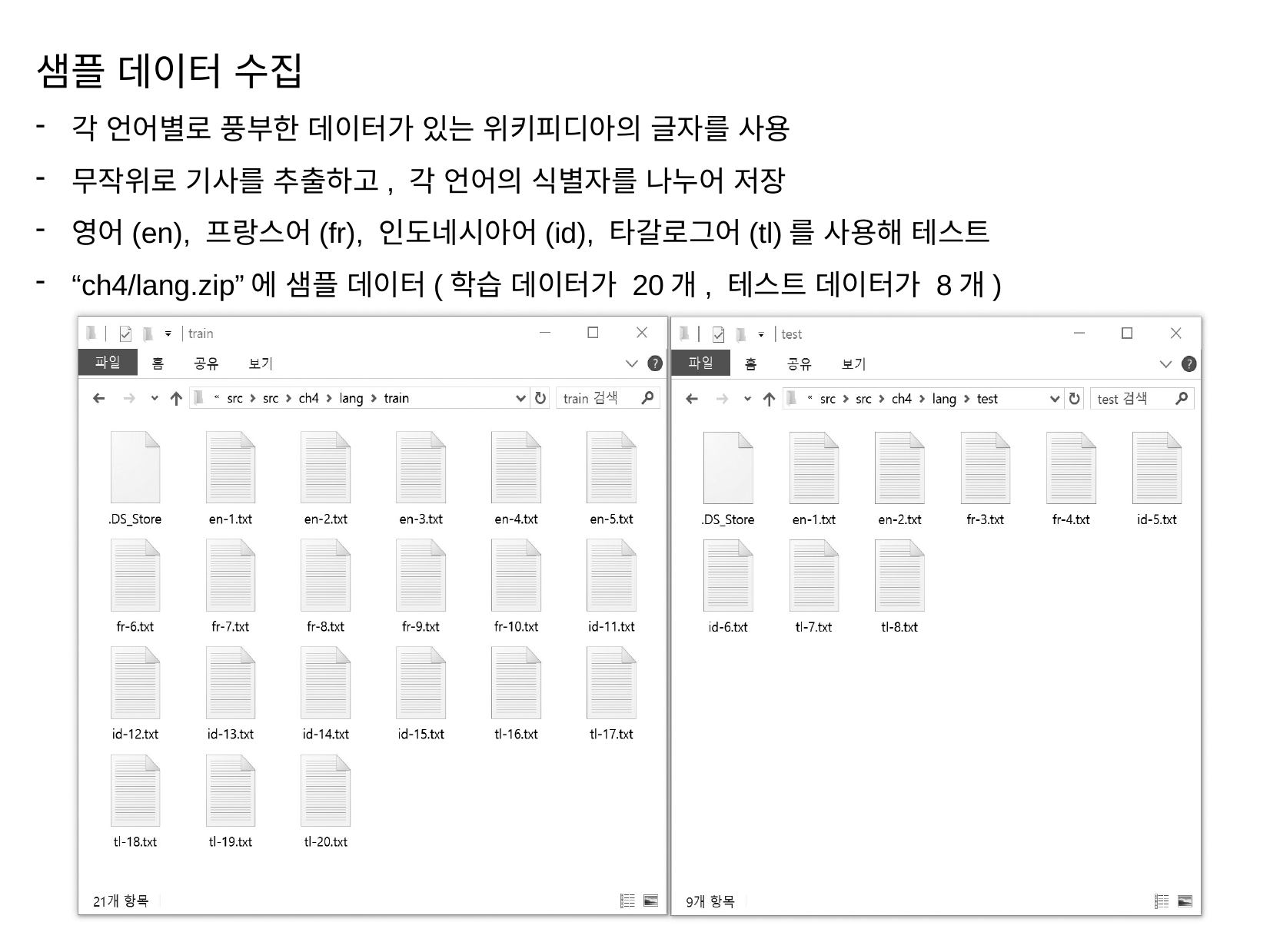

샘플 데이터 수집
각 언어별로 풍부한 데이터가 있는 위키피디아의 글자를 사용
무작위로 기사를 추출하고, 각 언어의 식별자를 나누어 저장
영어(en), 프랑스어(fr), 인도네시아어(id), 타갈로그어(tl)를 사용해 테스트
“ch4/lang.zip”에 샘플 데이터(학습 데이터가 20개, 테스트 데이터가 8개)